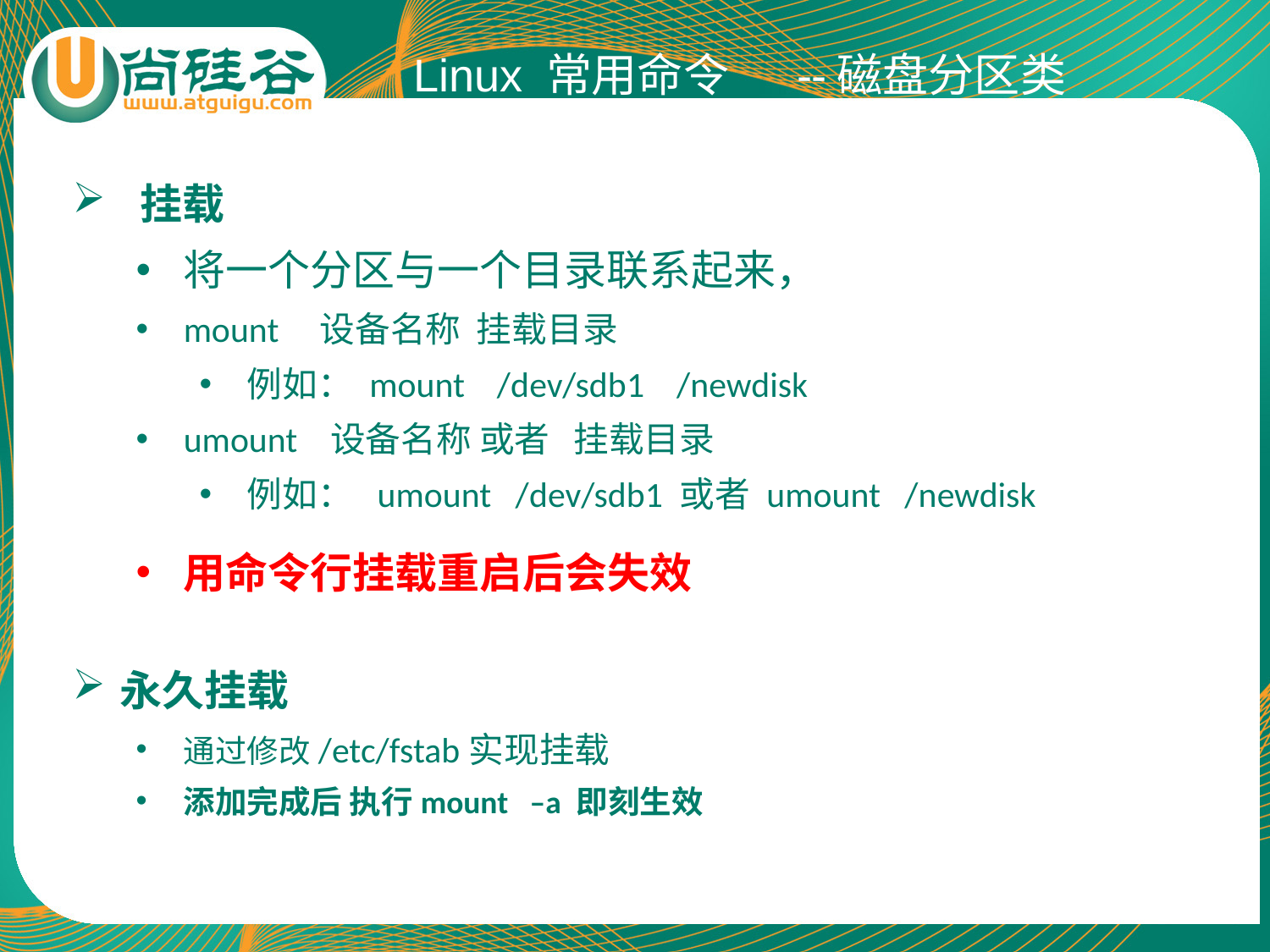

Linux 常用命令
--磁盘分区类
 挂载
将一个分区与一个目录联系起来，
mount    设备名称  挂载目录
例如： mount    /dev/sdb1    /newdisk
umount   设备名称 或者   挂载目录
例如：  umount   /dev/sdb1 或者 umount   /newdisk

用命令行挂载重启后会失效
永久挂载
通过修改/etc/fstab实现挂载
添加完成后 执行mount   –a 即刻生效